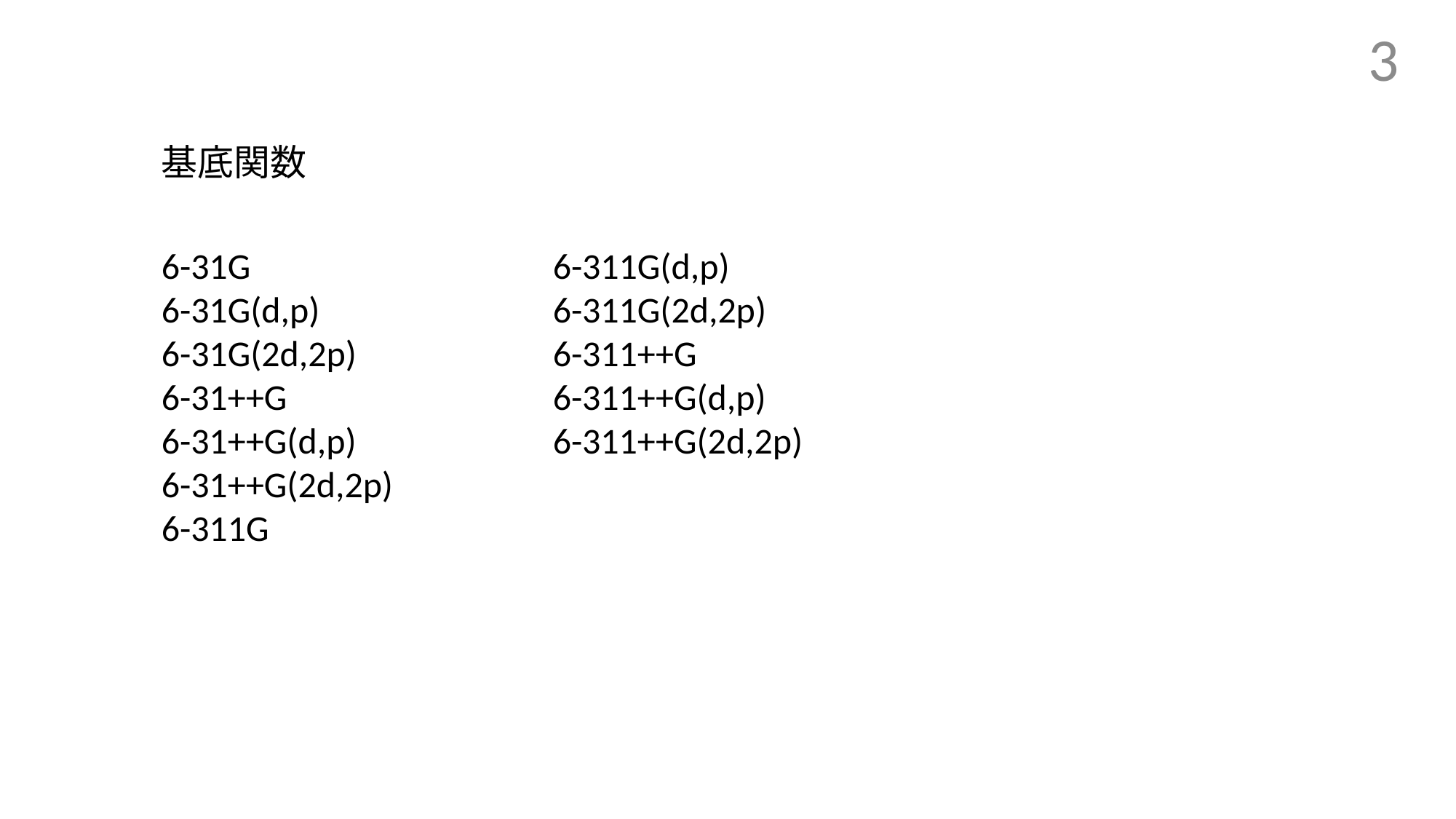

3
基底関数
6-31G
6-31G(d,p)
6-31G(2d,2p)
6-31++G
6-31++G(d,p)
6-31++G(2d,2p)
6-311G
6-311G(d,p)
6-311G(2d,2p)
6-311++G
6-311++G(d,p)
6-311++G(2d,2p)